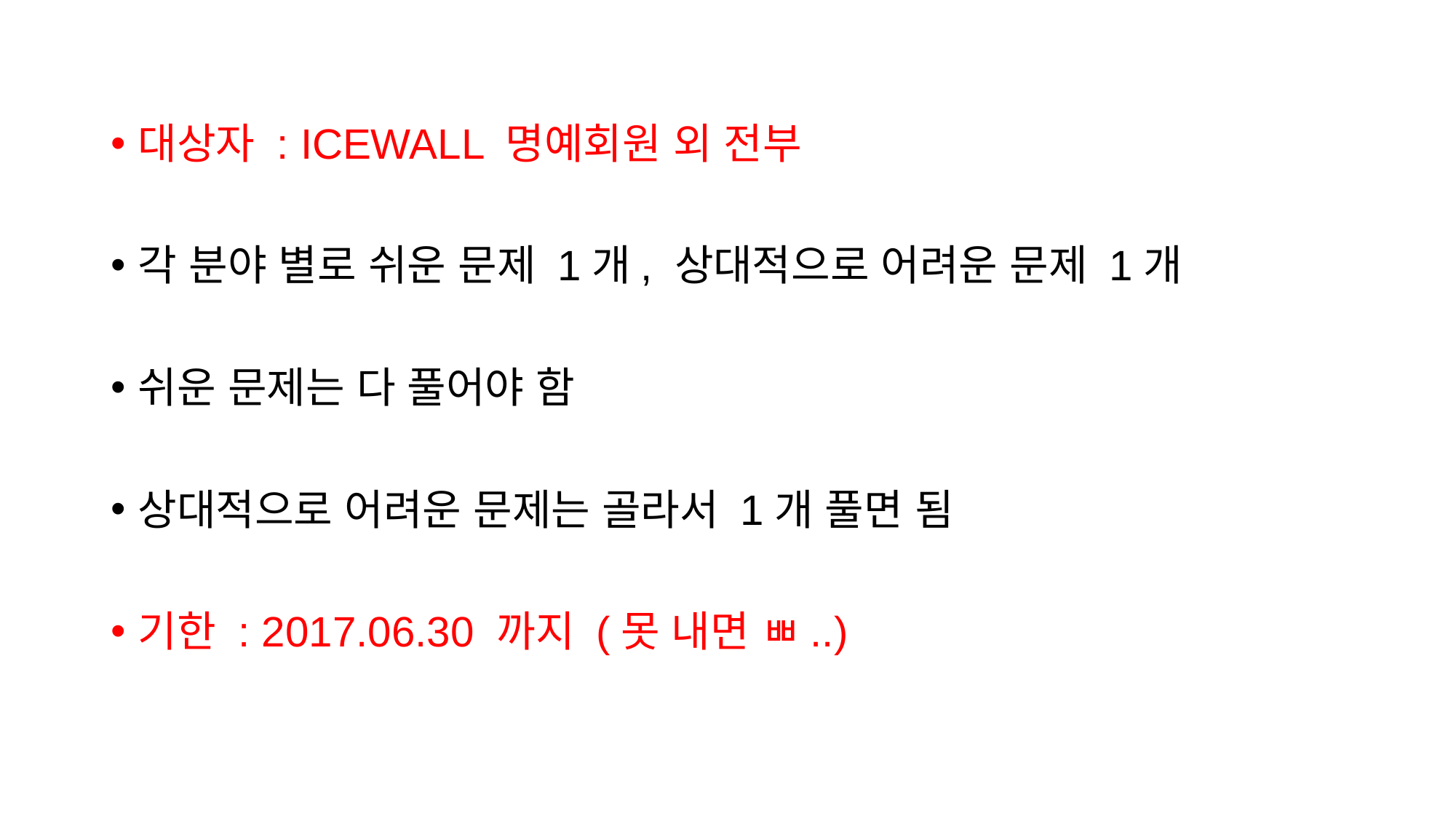

대상자 : ICEWALL 명예회원 외 전부

각 분야 별로 쉬운 문제 1개, 상대적으로 어려운 문제 1개

쉬운 문제는 다 풀어야 함

상대적으로 어려운 문제는 골라서 1개 풀면 됨

기한 : 2017.06.30 까지 (못 내면 ㅃ..)